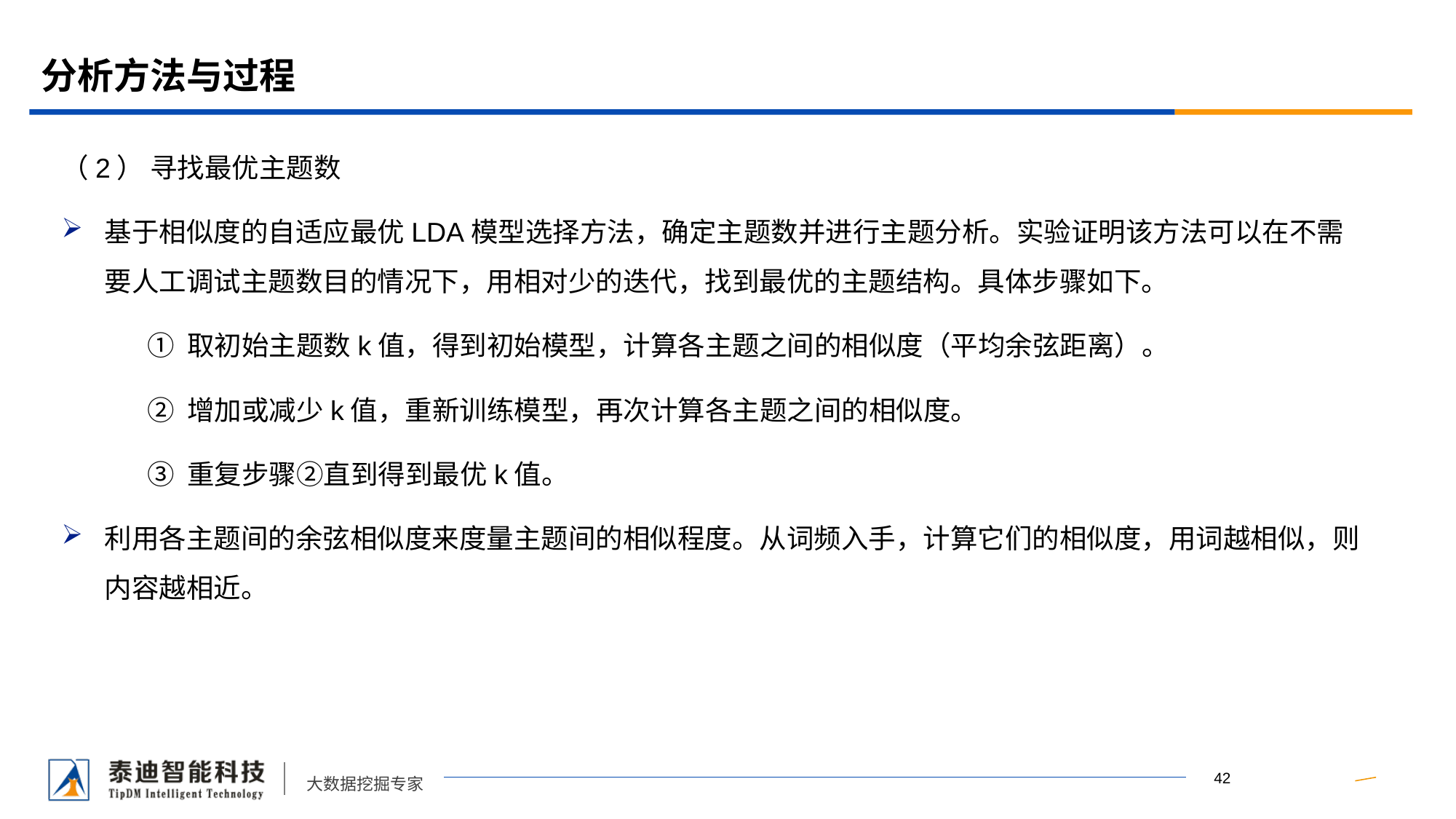

# 分析方法与过程
（2） 寻找最优主题数
基于相似度的自适应最优LDA模型选择方法，确定主题数并进行主题分析。实验证明该方法可以在不需要人工调试主题数目的情况下，用相对少的迭代，找到最优的主题结构。具体步骤如下。
① 取初始主题数k值，得到初始模型，计算各主题之间的相似度（平均余弦距离）。
② 增加或减少k值，重新训练模型，再次计算各主题之间的相似度。
③ 重复步骤②直到得到最优k值。
利用各主题间的余弦相似度来度量主题间的相似程度。从词频入手，计算它们的相似度，用词越相似，则内容越相近。